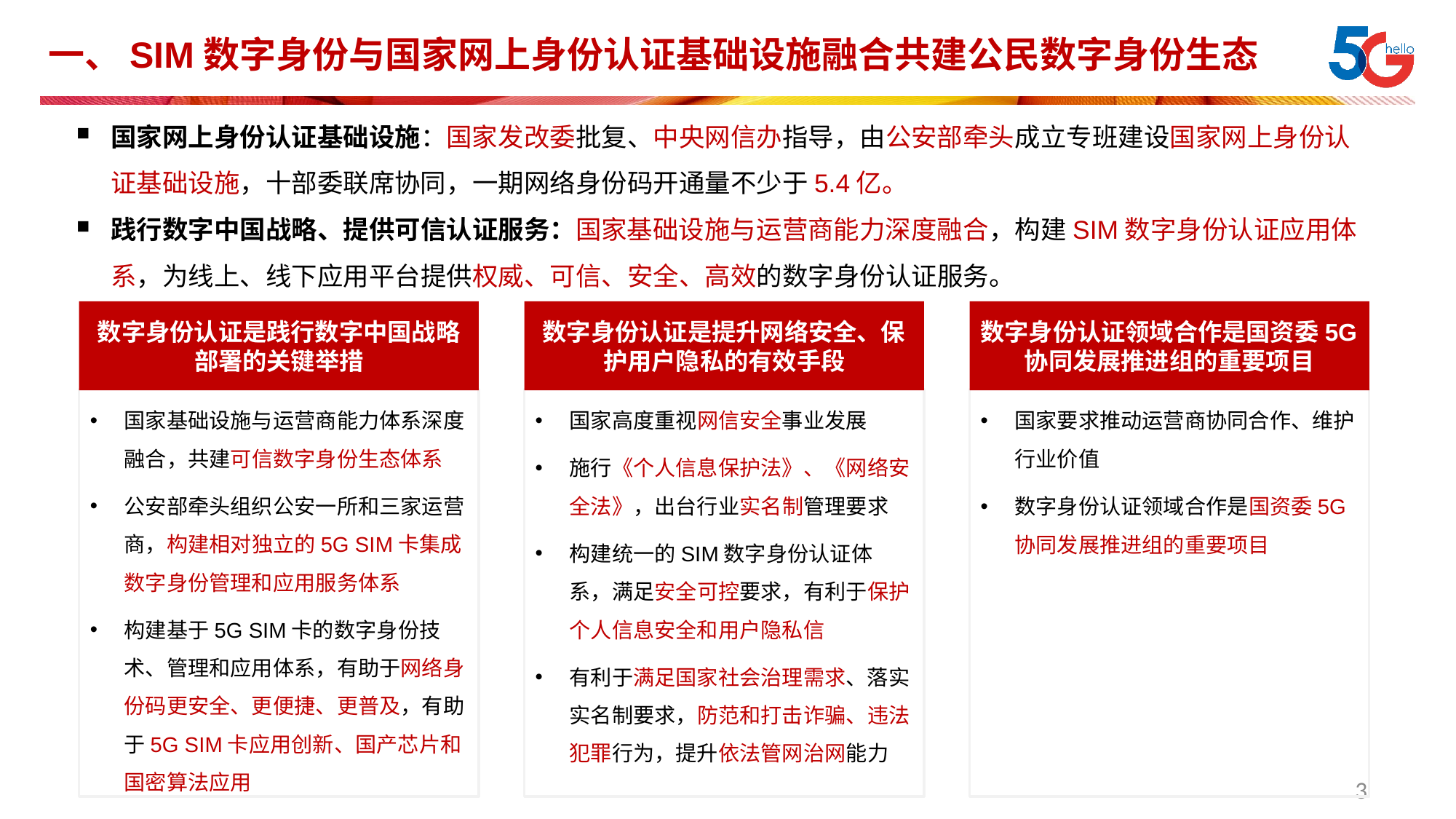

# 一、SIM数字身份与国家网上身份认证基础设施融合共建公民数字身份生态
国家网上身份认证基础设施：国家发改委批复、中央网信办指导，由公安部牵头成立专班建设国家网上身份认证基础设施，十部委联席协同，一期网络身份码开通量不少于5.4亿。
践行数字中国战略、提供可信认证服务：国家基础设施与运营商能力深度融合，构建SIM数字身份认证应用体系，为线上、线下应用平台提供权威、可信、安全、高效的数字身份认证服务。
数字身份认证是践行数字中国战略部署的关键举措
数字身份认证领域合作是国资委5G协同发展推进组的重要项目
数字身份认证是提升网络安全、保护用户隐私的有效手段
国家基础设施与运营商能力体系深度融合，共建可信数字身份生态体系
公安部牵头组织公安一所和三家运营商，构建相对独立的5G SIM卡集成数字身份管理和应用服务体系
构建基于5G SIM卡的数字身份技术、管理和应用体系，有助于网络身份码更安全、更便捷、更普及，有助于5G SIM卡应用创新、国产芯片和国密算法应用
国家高度重视网信安全事业发展
施行《个人信息保护法》、《网络安全法》，出台行业实名制管理要求
构建统一的SIM数字身份认证体系，满足安全可控要求，有利于保护个人信息安全和用户隐私信
有利于满足国家社会治理需求、落实实名制要求，防范和打击诈骗、违法犯罪行为，提升依法管网治网能力
国家要求推动运营商协同合作、维护行业价值
数字身份认证领域合作是国资委5G协同发展推进组的重要项目